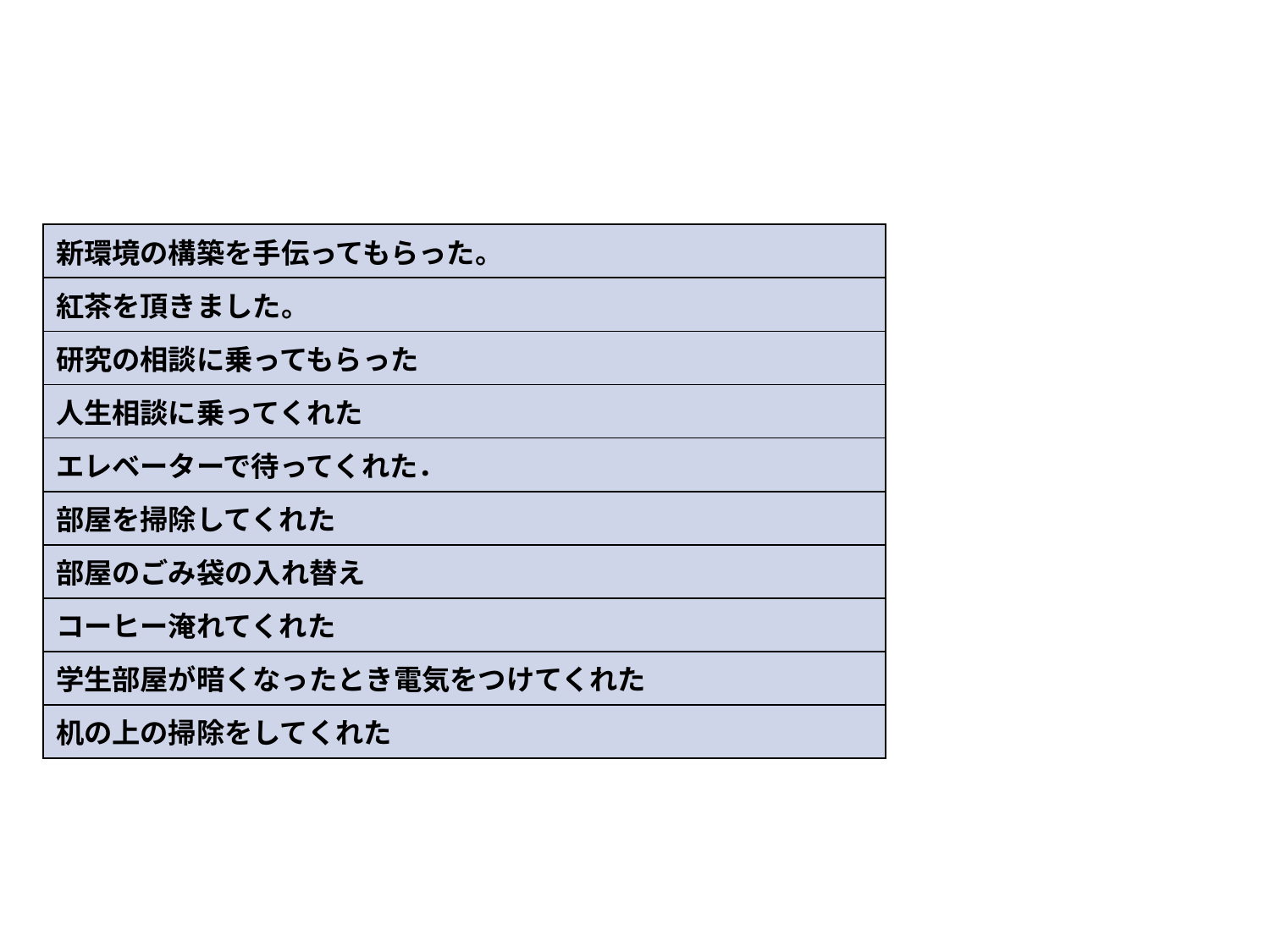

| 新環境の構築を手伝ってもらった。 |
| --- |
| 紅茶を頂きました。 |
| 研究の相談に乗ってもらった |
| 人生相談に乗ってくれた |
| エレベーターで待ってくれた． |
| 部屋を掃除してくれた |
| 部屋のごみ袋の入れ替え |
| コーヒー淹れてくれた |
| 学生部屋が暗くなったとき電気をつけてくれた |
| 机の上の掃除をしてくれた |